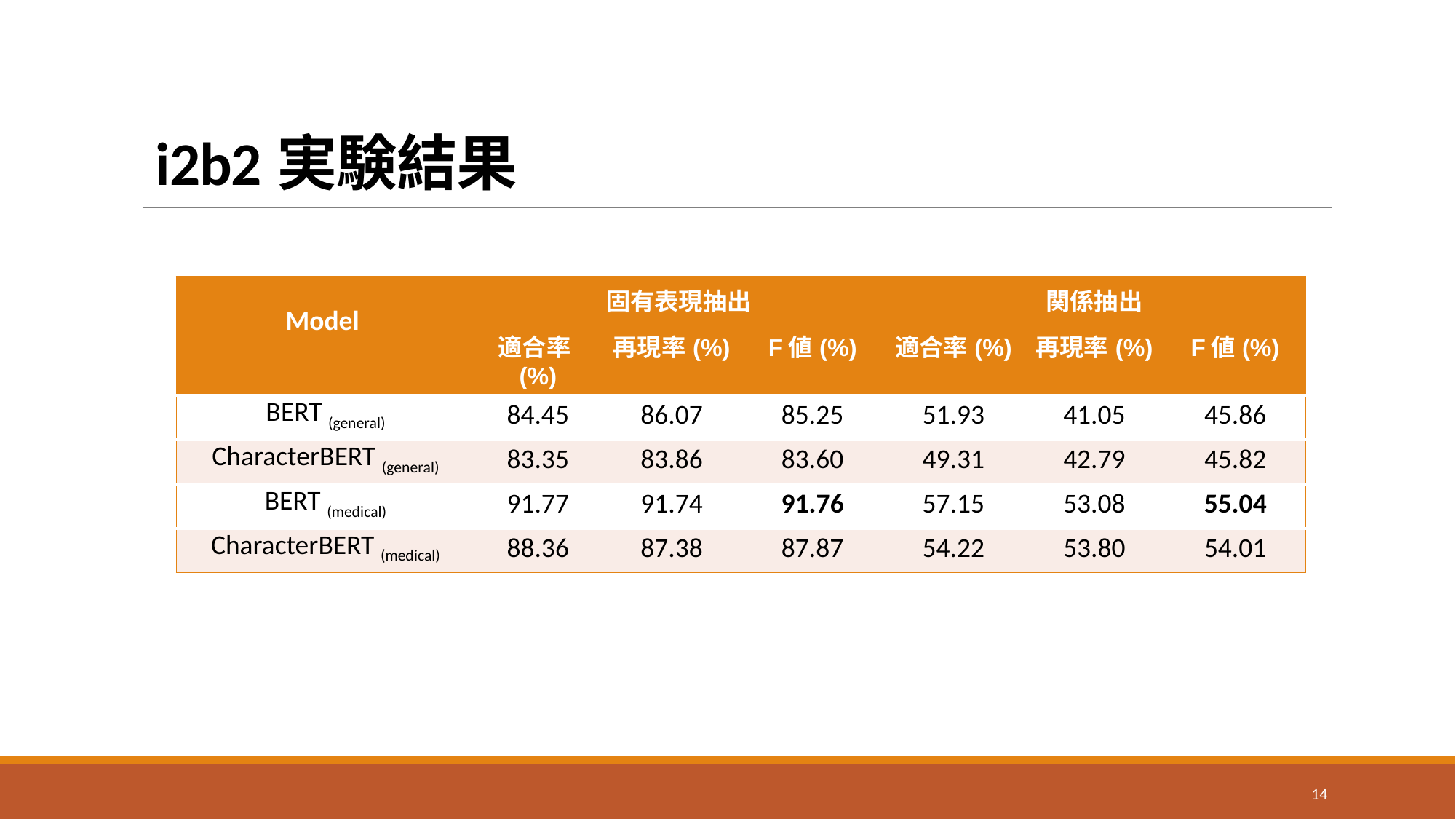

# i2b2実験結果
| Model | 固有表現抽出 |  |  | 関係抽出 |  |  |
| --- | --- | --- | --- | --- | --- | --- |
|  | 適合率(%) | 再現率(%) | F値(%) | 適合率(%) | 再現率(%) | F値(%) |
| BERT (general) | 84.45 | 86.07 | 85.25 | 51.93 | 41.05 | 45.86 |
| CharacterBERT (general) | 83.35 | 83.86 | 83.60 | 49.31 | 42.79 | 45.82 |
| BERT (medical) | 91.77 | 91.74 | 91.76 | 57.15 | 53.08 | 55.04 |
| CharacterBERT (medical) | 88.36 | 87.38 | 87.87 | 54.22 | 53.80 | 54.01 |
14